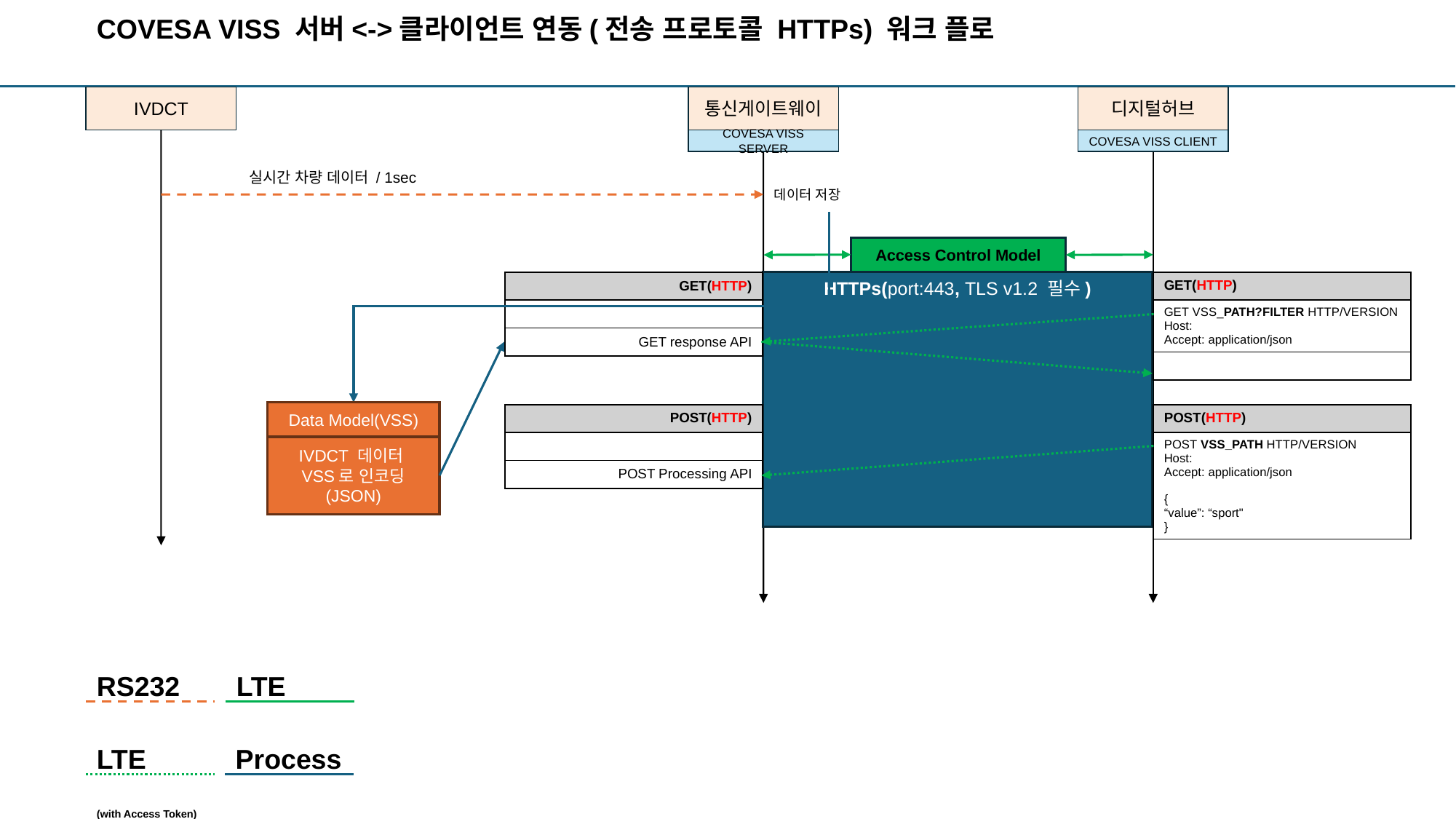

COVESA VISS 서버<->클라이언트 연동(전송 프로토콜 HTTPs) 워크 플로
IVDCT
통신게이트웨이
디지털허브
COVESA VISS SERVER
COVESA VISS CLIENT

실시간 차량 데이터 / 1sec
데이터 저장
Access Control Model

HTTPs(port:443, TLS v1.2 필수)
| GET(HTTP) |
| --- |
|  |
| GET response API |
| GET(HTTP) |
| --- |
| GET VSS\_PATH?FILTER HTTP/VERSION Host: Accept: application/json |
|  |

Data Model(VSS)
| POST(HTTP) |
| --- |
|  |
| POST Processing API |
| POST(HTTP) |
| --- |
| POST VSS\_PATH HTTP/VERSION Host: Accept: application/json { “value”: “sport" } |

IVDCT 데이터
VSS로 인코딩
(JSON)

RS232

LTE

LTE
(with Access Token)
Process